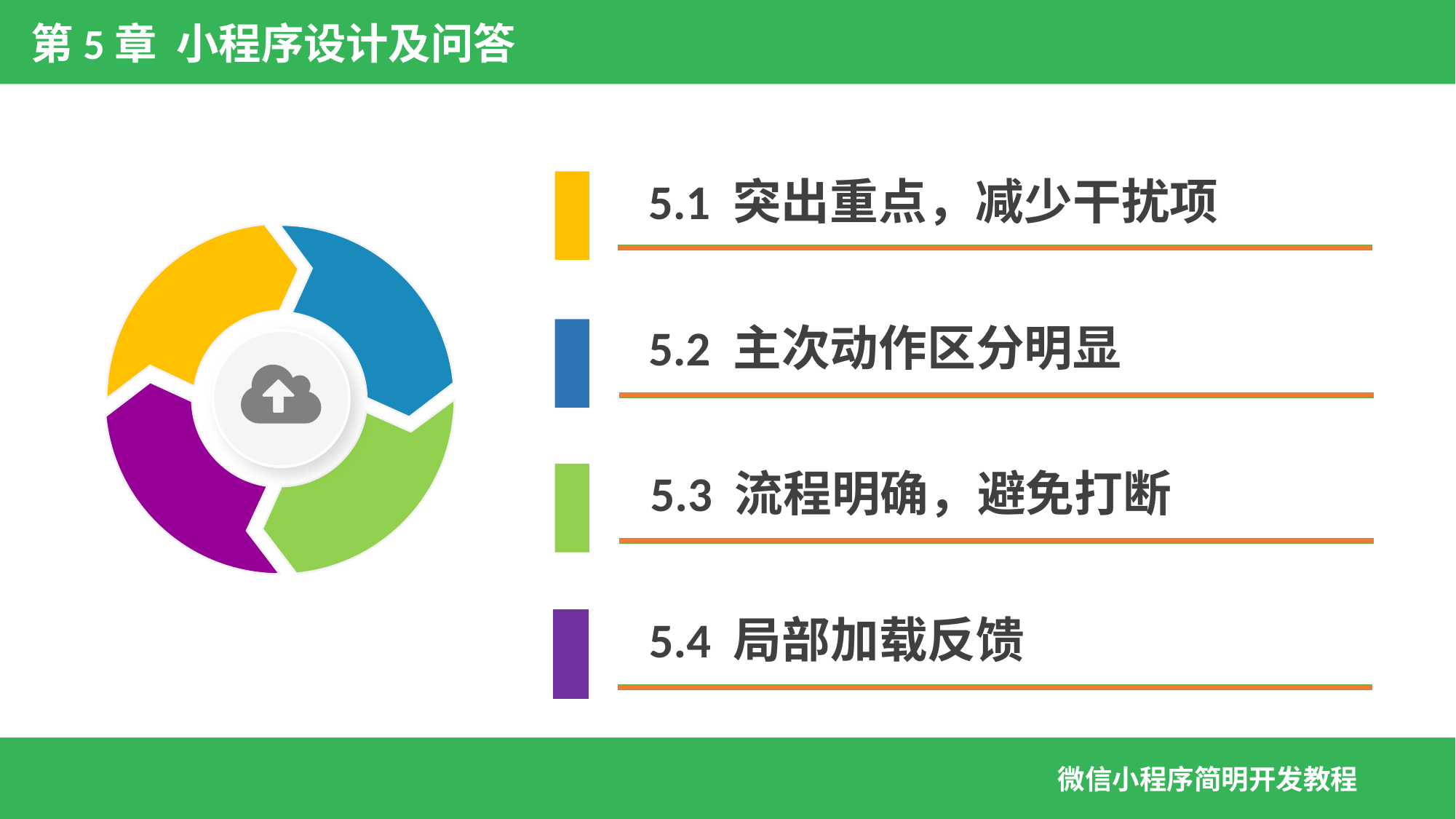

第5章  小程序设计及问答

5.1 突出重点，减少干扰项

5.2 主次动作区分明显

5.3 流程明确，避免打断

5.4 局部加载反馈

微信小程序简明开发教程